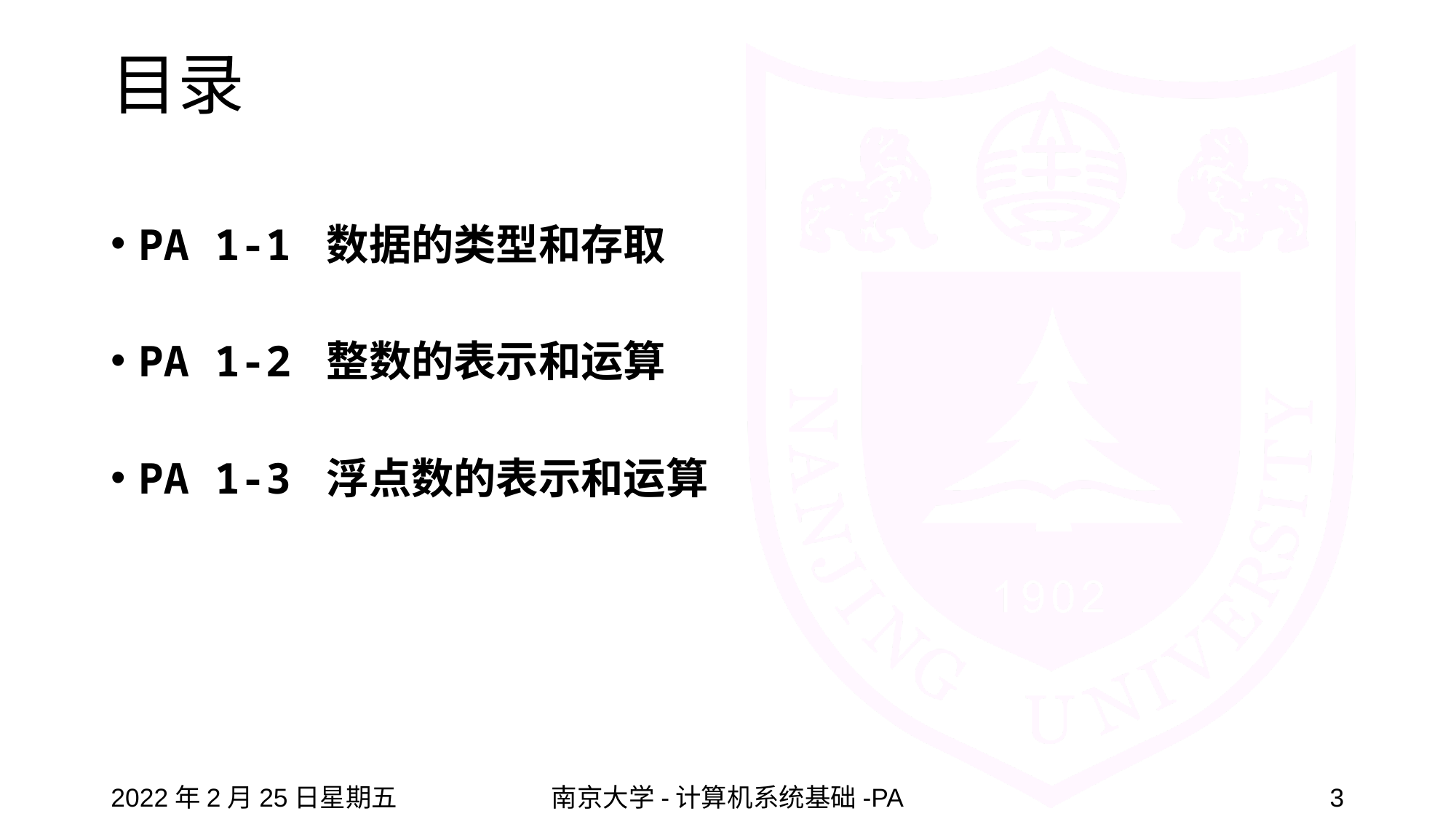

# 目录
PA 1-1 数据的类型和存取
PA 1-2 整数的表示和运算
PA 1-3 浮点数的表示和运算

2022年2月25日星期五
南京大学-计算机系统基础-PA
3